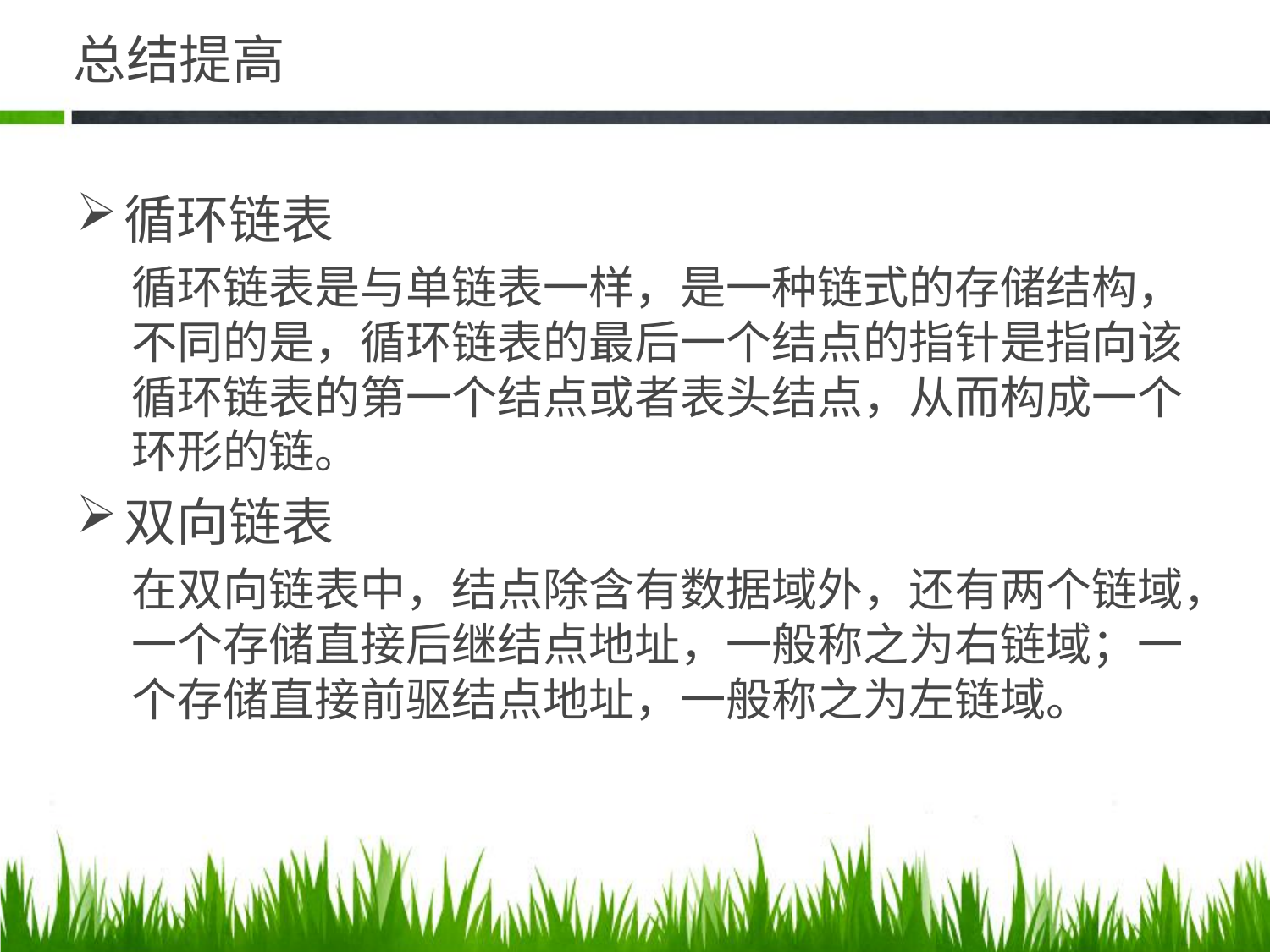

# 总结提高
循环链表
循环链表是与单链表一样，是一种链式的存储结构，不同的是，循环链表的最后一个结点的指针是指向该循环链表的第一个结点或者表头结点，从而构成一个环形的链。
双向链表
在双向链表中，结点除含有数据域外，还有两个链域，一个存储直接后继结点地址，一般称之为右链域；一个存储直接前驱结点地址，一般称之为左链域。